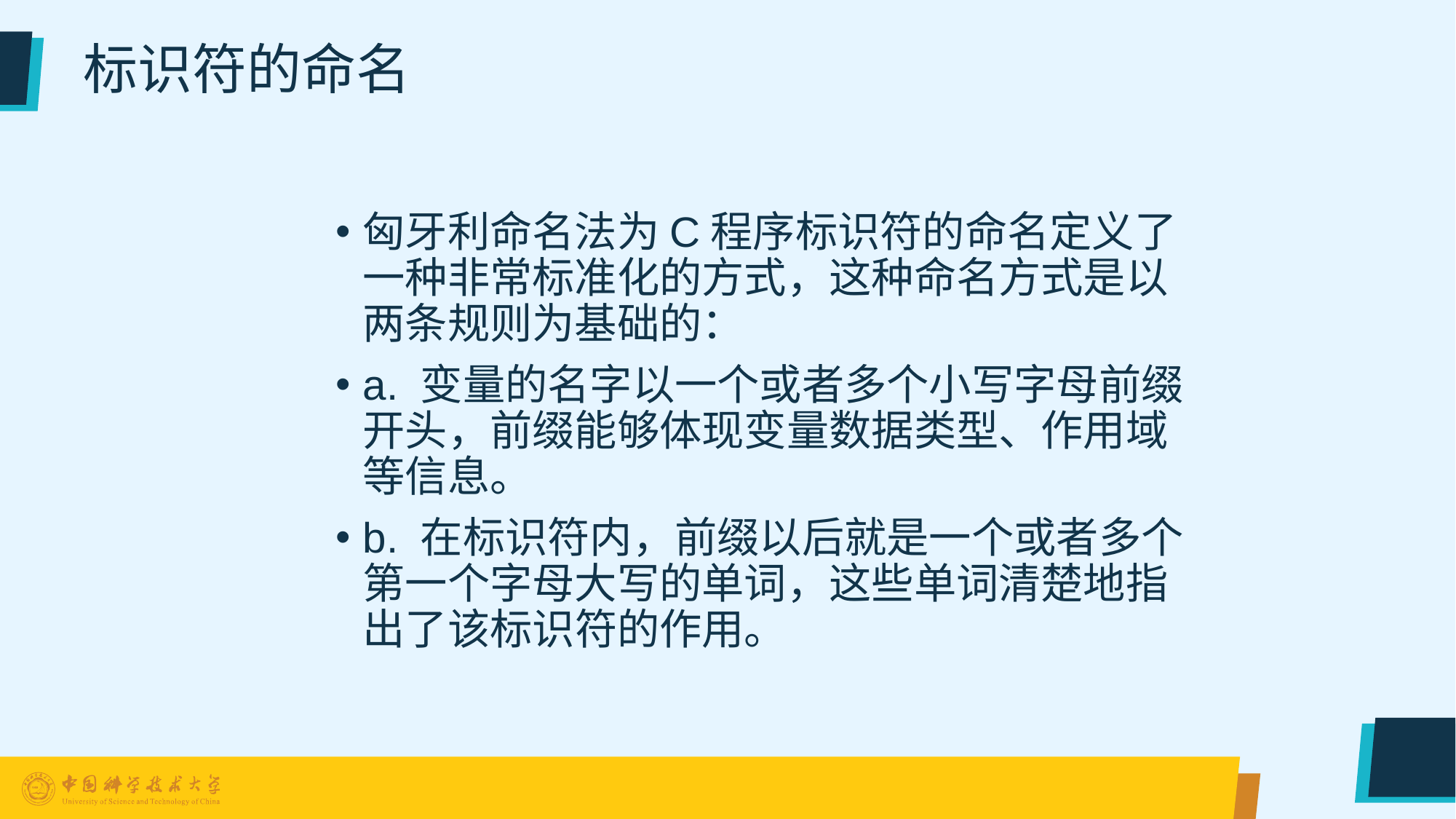

# 标识符的命名
匈牙利命名法为C程序标识符的命名定义了一种非常标准化的方式，这种命名方式是以两条规则为基础的：
a. 变量的名字以一个或者多个小写字母前缀开头，前缀能够体现变量数据类型、作用域等信息。
b. 在标识符内，前缀以后就是一个或者多个第一个字母大写的单词，这些单词清楚地指出了该标识符的作用。